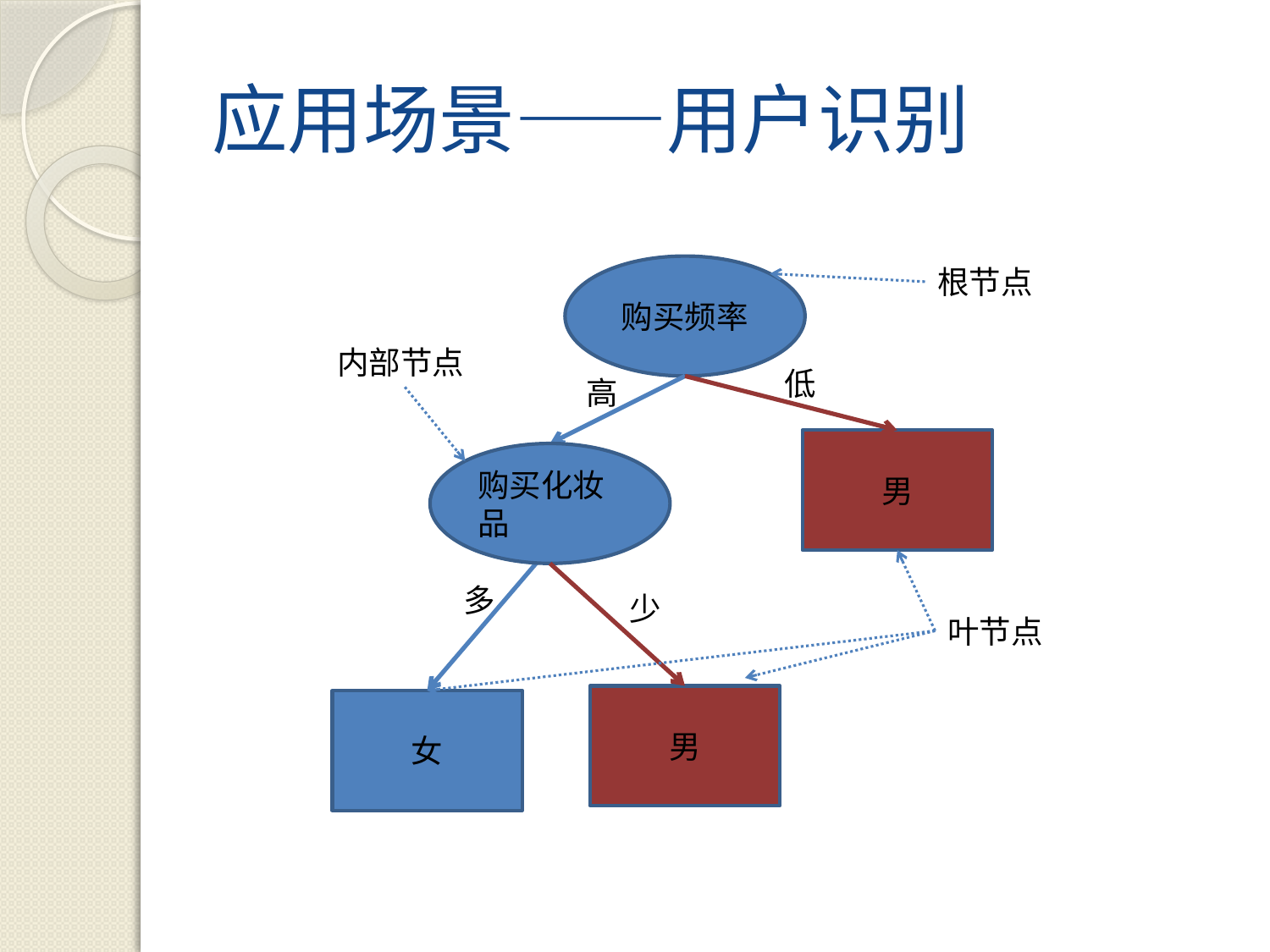

# 应用场景——用户识别
购买频率
根节点
内部节点
低
高
男
购买化妆品
多
少
叶节点
男
女